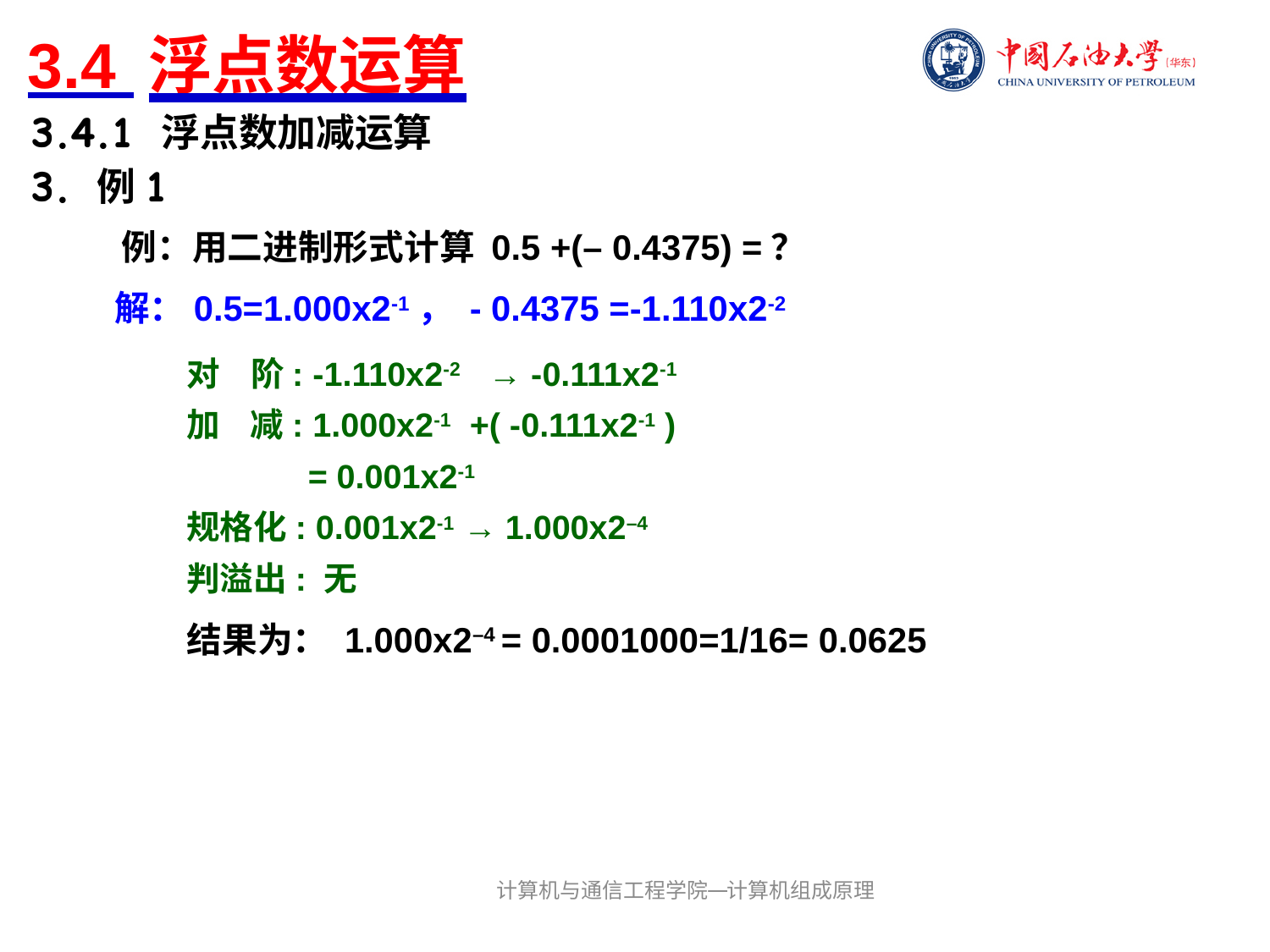

# 3.4 浮点数运算
3.4.1 浮点数加减运算
3. 例1

例：用二进制形式计算 0.5 +(– 0.4375) =？
解：0.5=1.000x2-1， - 0.4375 =-1.110x2-2
对    阶: -1.110x2-2   → -0.111x2-1
加    减: 1.000x2-1  +( -0.111x2-1 )
             = 0.001x2-1
规格化: 0.001x2-1 → 1.000x2–4
判溢出: 无
结果为： 1.000x2–4 = 0.0001000=1/16= 0.0625

85
计算机与通信工程学院—计算机组成原理